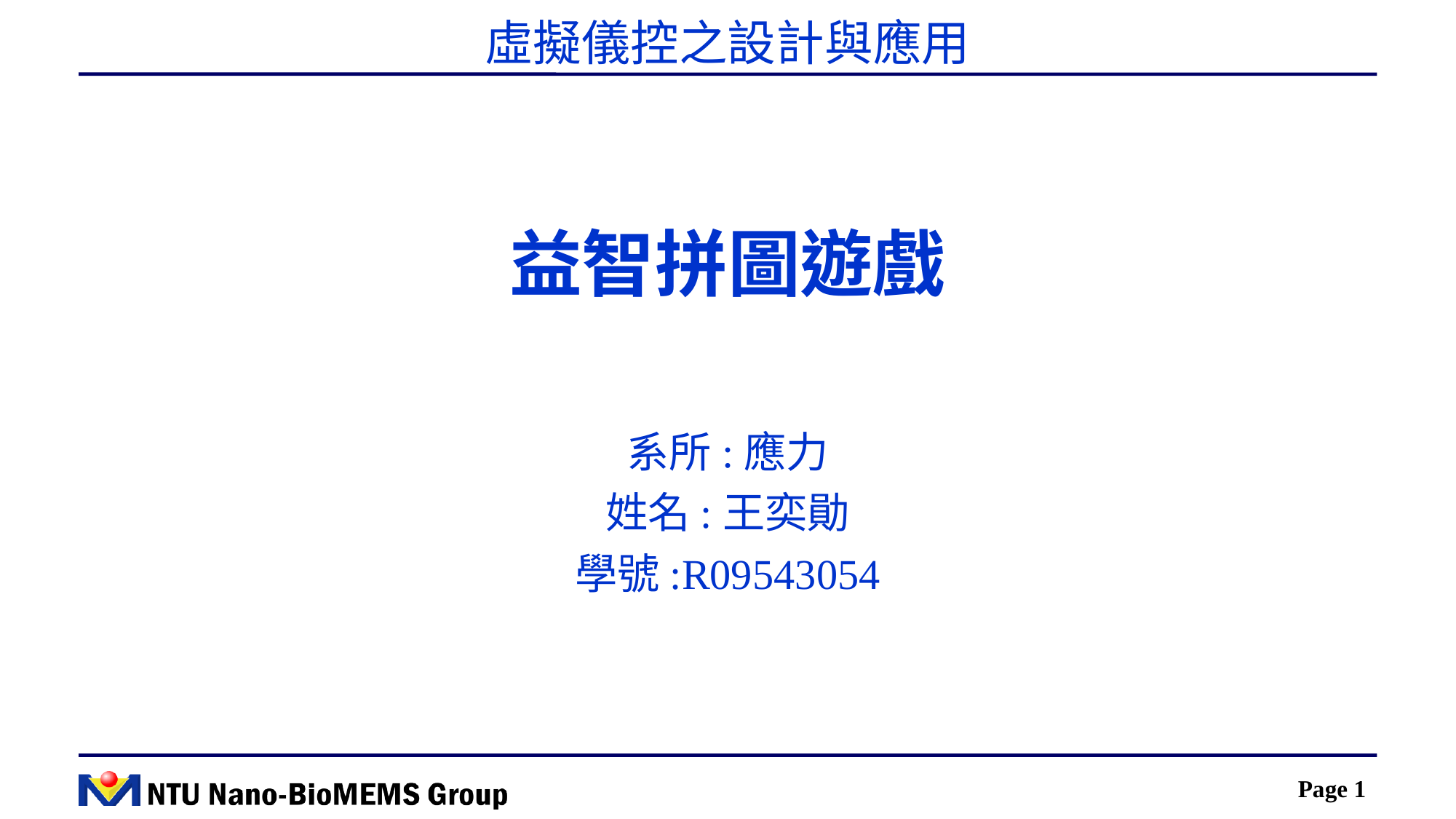

# 虛擬儀控之設計與應用

益智拼圖遊戲

系所:應力
姓名:王奕勛
學號:R09543054
Page 1